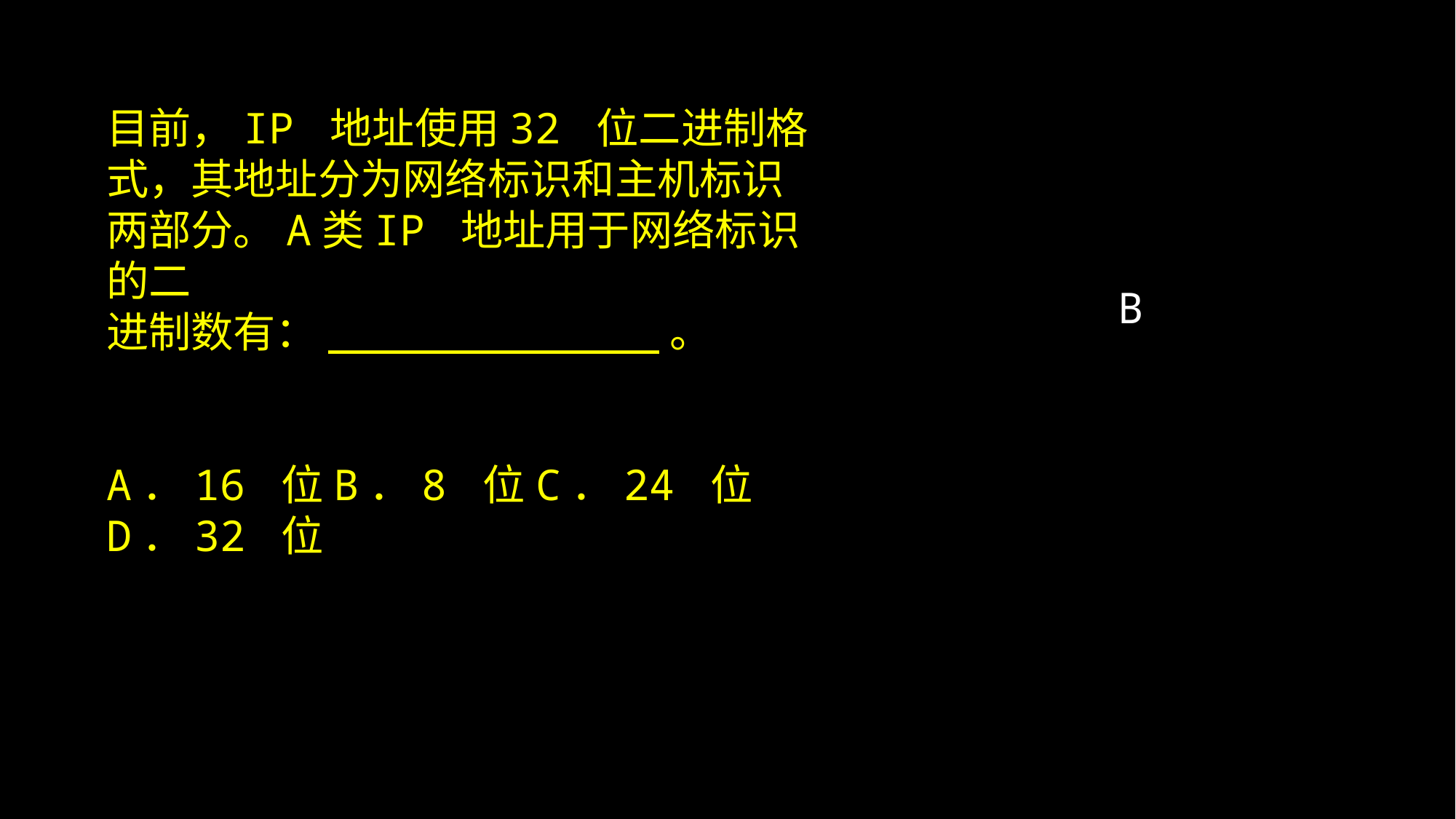

#
目前，IP 地址使用32 位二进制格式，其地址分为网络标识和主机标识两部分。A类IP 地址用于网络标识的二
进制数有：_____________。

A．16 位B．8 位C．24 位D．32 位

B